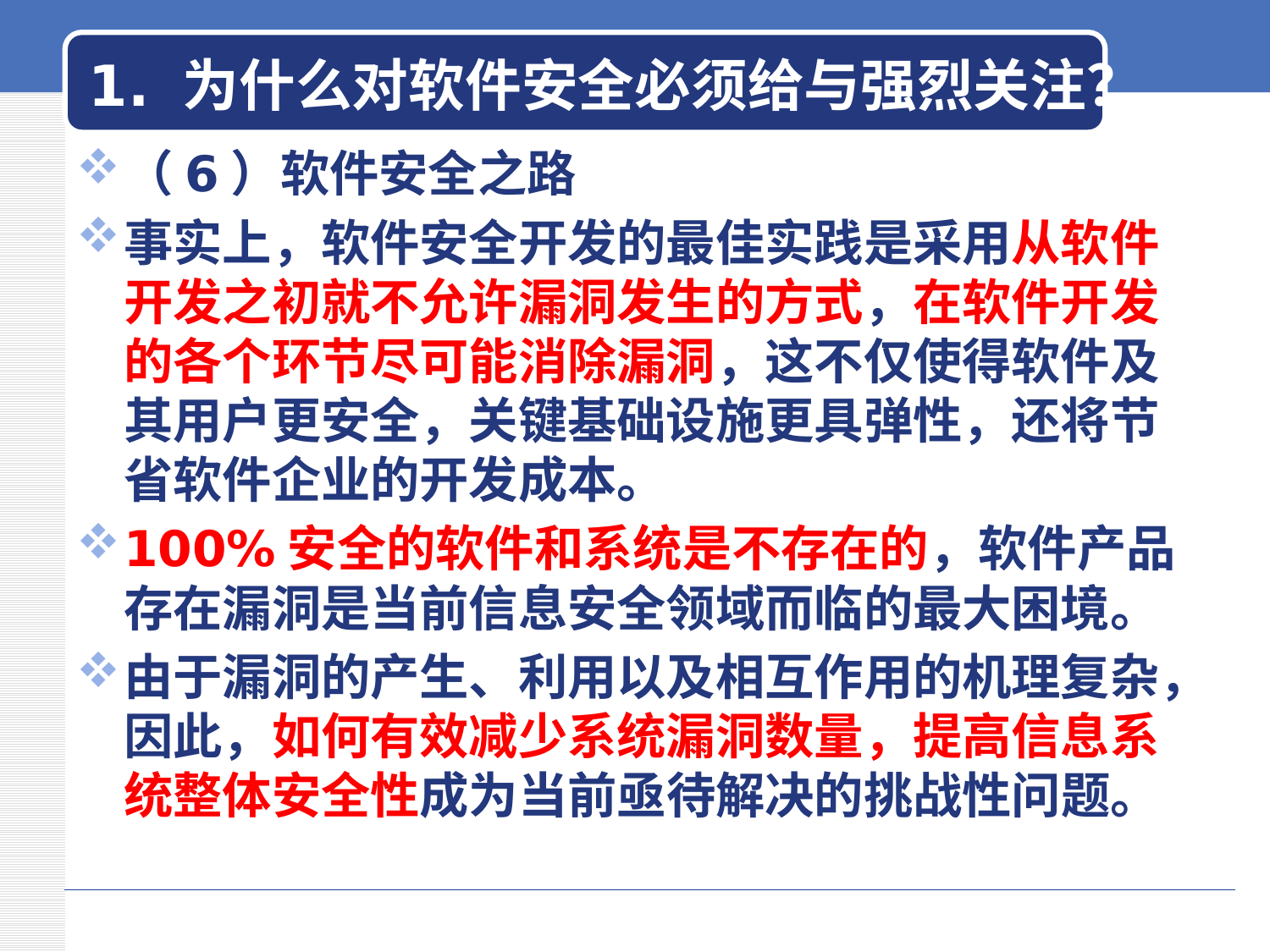

# 1. 为什么对软件安全必须给与强烈关注？
（6）软件安全之路
事实上，软件安全开发的最佳实践是采用从软件开发之初就不允许漏洞发生的方式，在软件开发的各个环节尽可能消除漏洞，这不仅使得软件及其用户更安全，关键基础设施更具弹性，还将节省软件企业的开发成本。
100%安全的软件和系统是不存在的，软件产品存在漏洞是当前信息安全领域而临的最大困境。
由于漏洞的产生、利用以及相互作用的机理复杂，因此，如何有效减少系统漏洞数量，提高信息系统整体安全性成为当前亟待解决的挑战性问题。